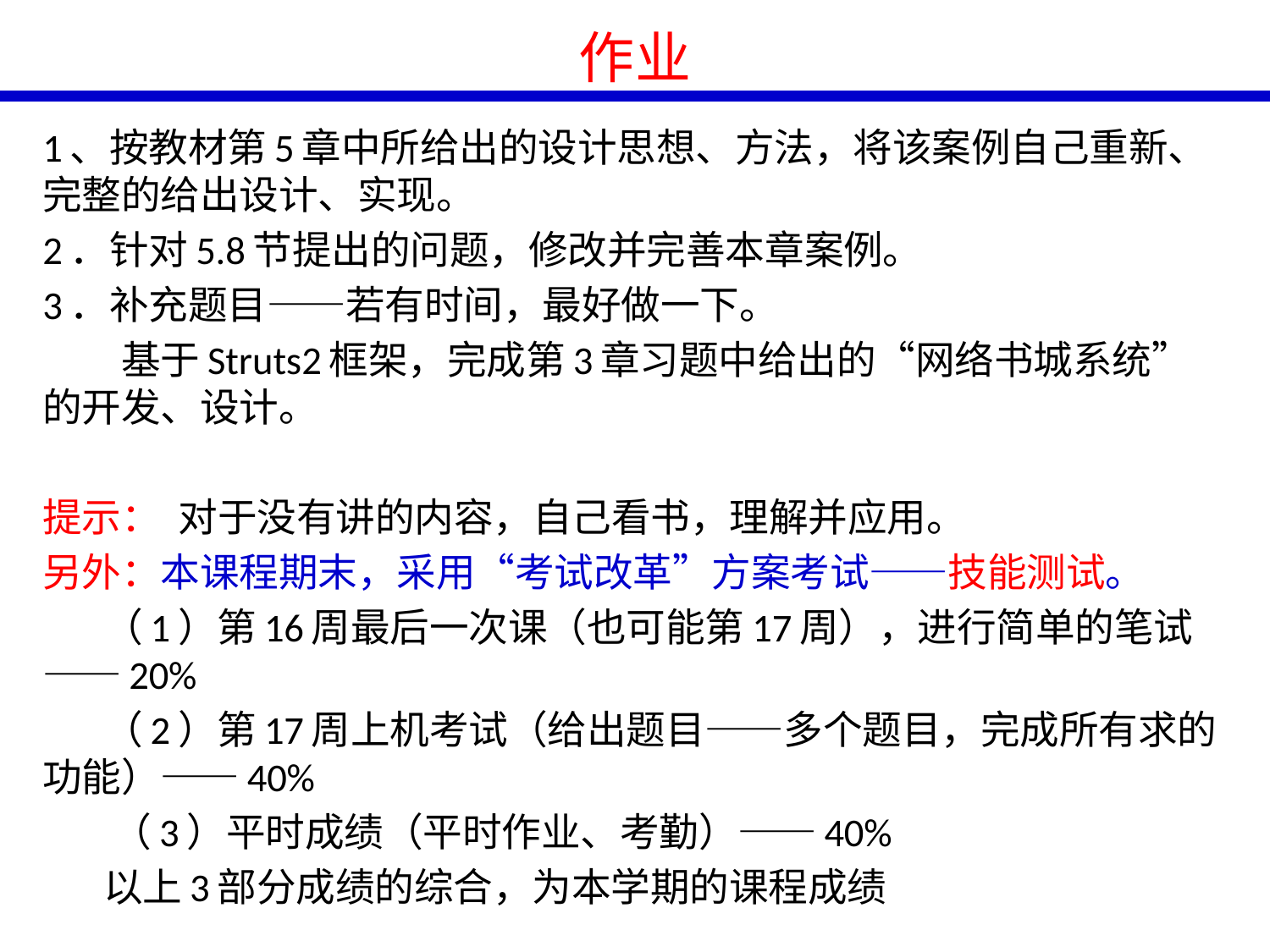

# 作业
1、按教材第5章中所给出的设计思想、方法，将该案例自己重新、完整的给出设计、实现。
2．针对5.8节提出的问题，修改并完善本章案例。
3．补充题目——若有时间，最好做一下。
        基于Struts2框架，完成第3章习题中给出的“网络书城系统”的开发、设计。

提示：  对于没有讲的内容，自己看书，理解并应用。
另外：本课程期末，采用“考试改革”方案考试——技能测试。
      （1）第16周最后一次课（也可能第17周），进行简单的笔试——20%
      （2）第17周上机考试（给出题目——多个题目，完成所有求的功能）——40%
       （3）平时成绩（平时作业、考勤）——40%
      以上3部分成绩的综合，为本学期的课程成绩